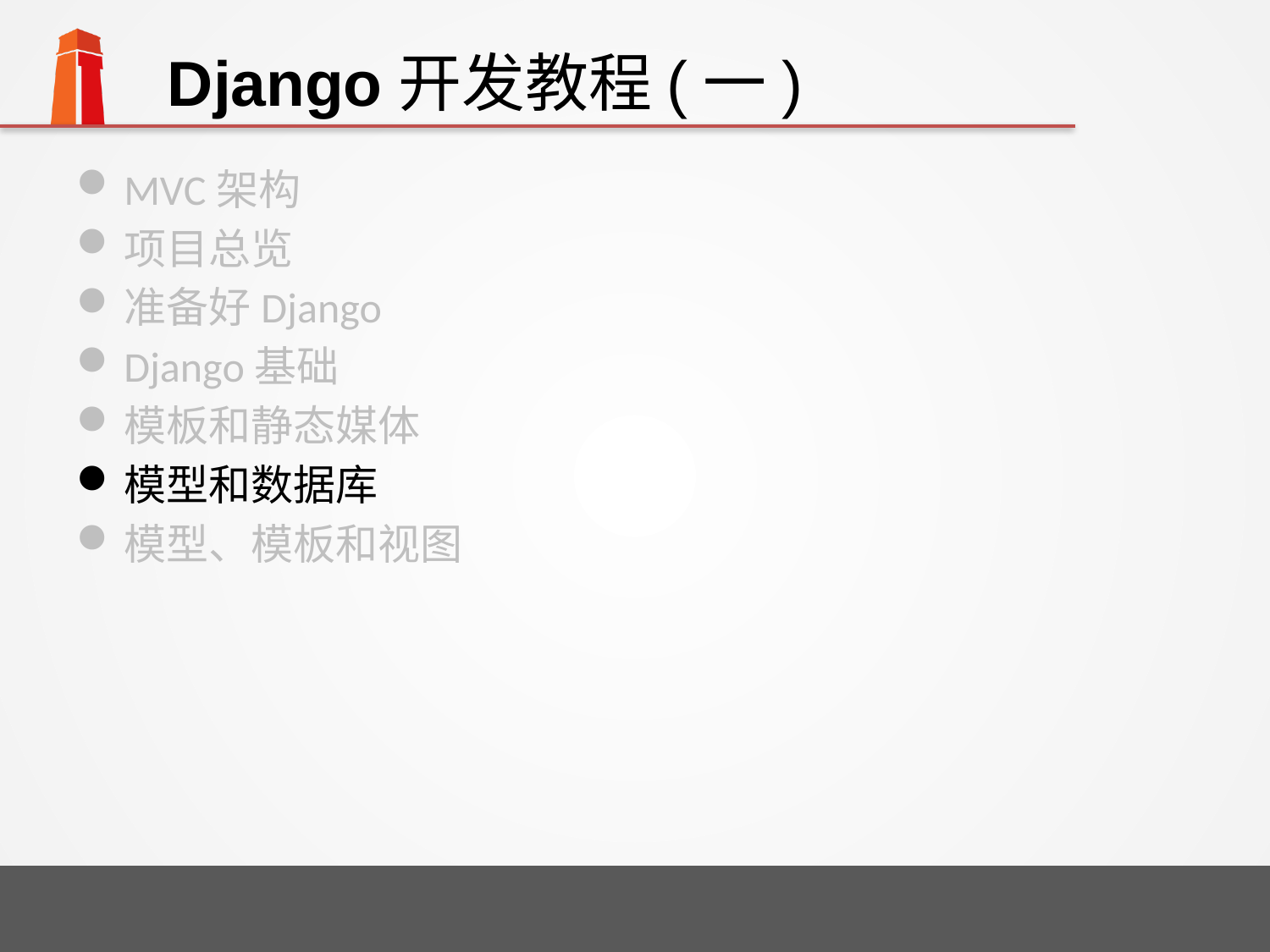

# Django开发教程(一)
MVC架构
项目总览
准备好Django
Django基础
模板和静态媒体
模型和数据库
模型、模板和视图